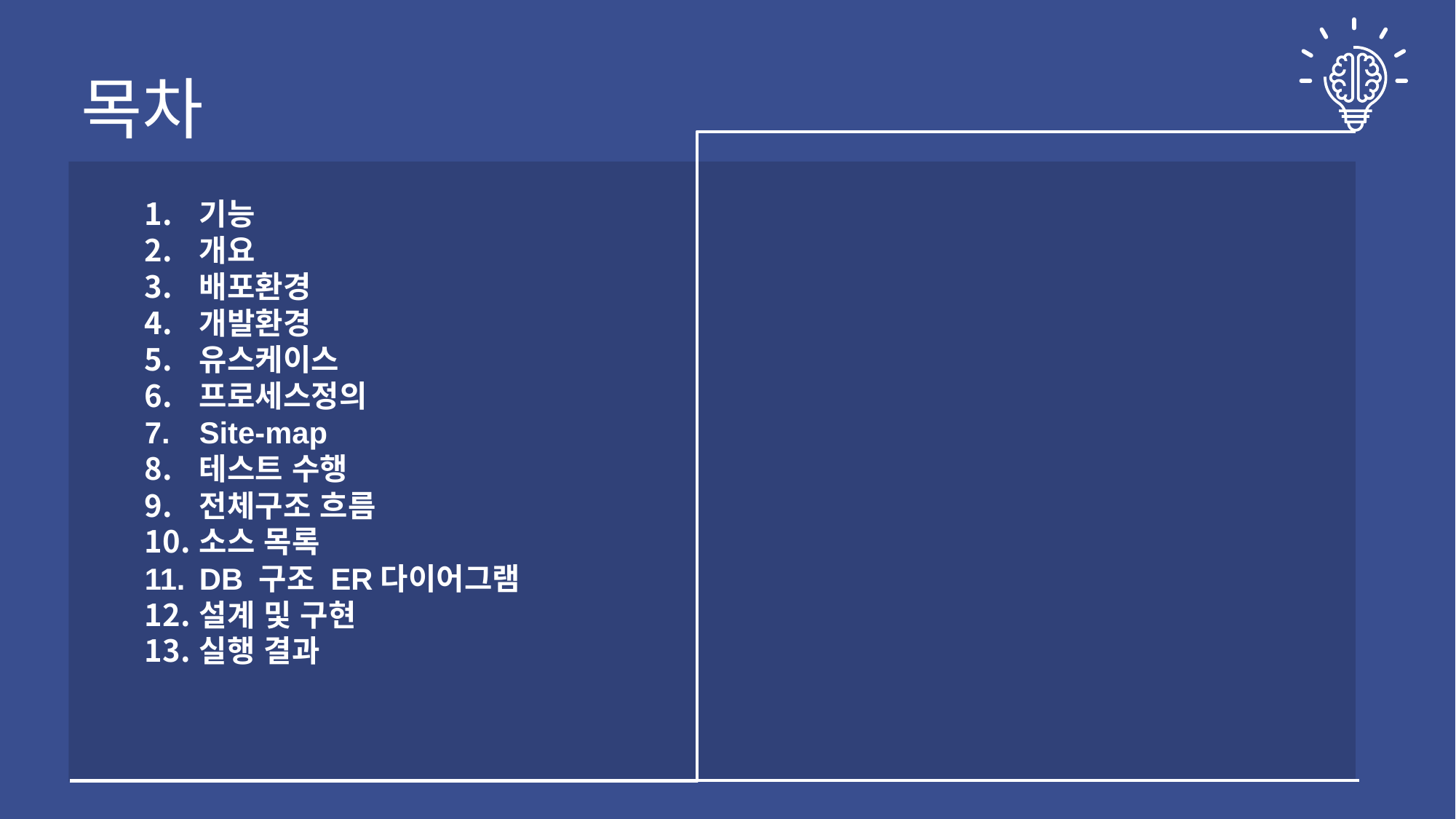

목차

기능
개요
배포환경
개발환경
유스케이스
프로세스정의
Site-map
테스트 수행
전체구조 흐름
소스 목록
DB 구조 ER다이어그램
설계 및 구현
실행 결과